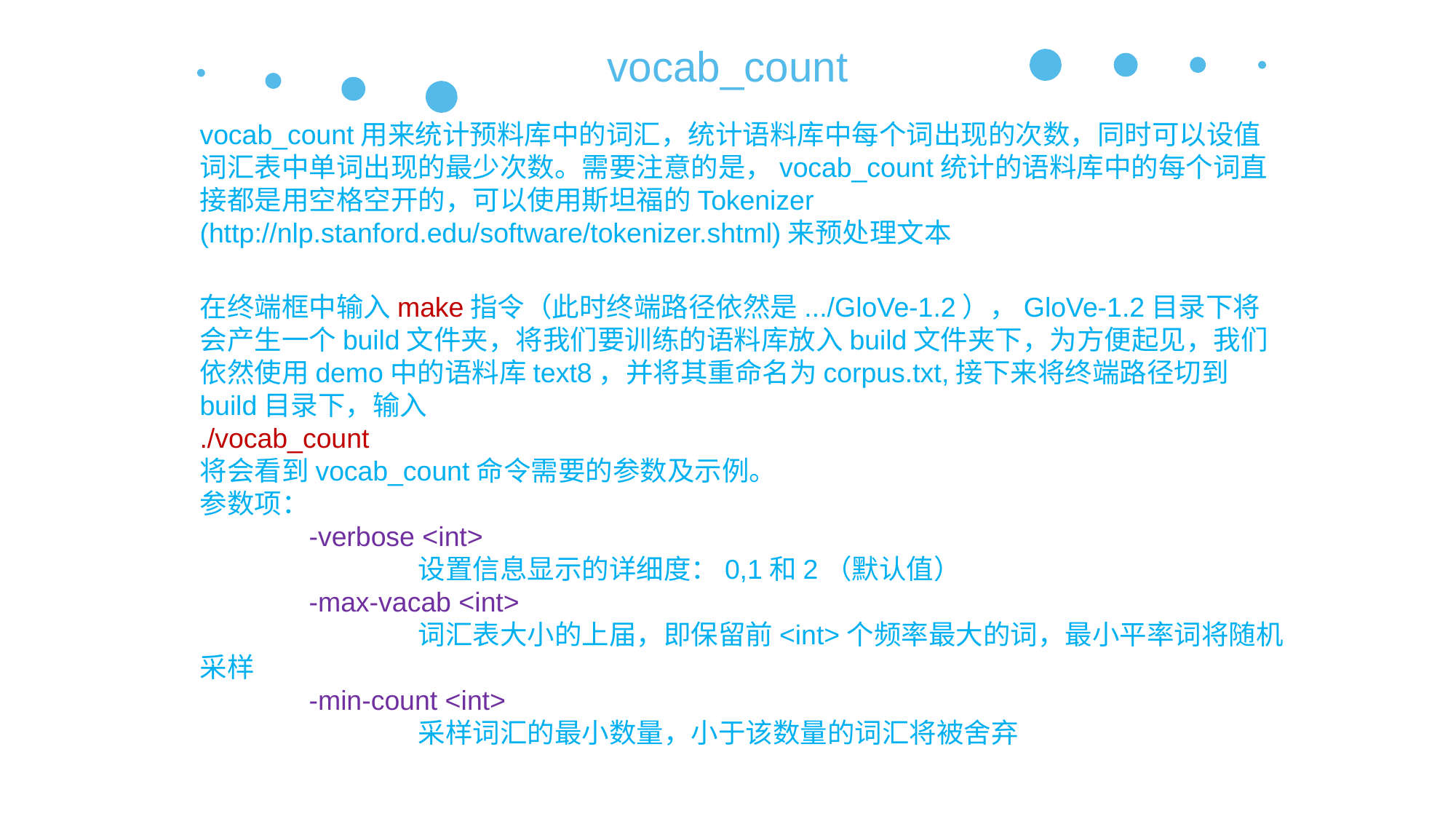

vocab_count

vocab_count用来统计预料库中的词汇，统计语料库中每个词出现的次数，同时可以设值词汇表中单词出现的最少次数。需要注意的是，vocab_count统计的语料库中的每个词直接都是用空格空开的，可以使用斯坦福的Tokenizer
(http://nlp.stanford.edu/software/tokenizer.shtml)来预处理文本
在终端框中输入make指令（此时终端路径依然是.../GloVe-1.2），GloVe-1.2目录下将会产生一个build文件夹，将我们要训练的语料库放入build文件夹下，为方便起见，我们依然使用demo中的语料库text8，并将其重命名为corpus.txt,接下来将终端路径切到build目录下，输入
./vocab_count
将会看到vocab_count命令需要的参数及示例。
参数项：
	-verbose <int>
		设置信息显示的详细度：0,1和2（默认值）
	-max-vacab <int>
		词汇表大小的上届，即保留前<int>个频率最大的词，最小平率词将随机采样
	-min-count <int>
		采样词汇的最小数量，小于该数量的词汇将被舍弃